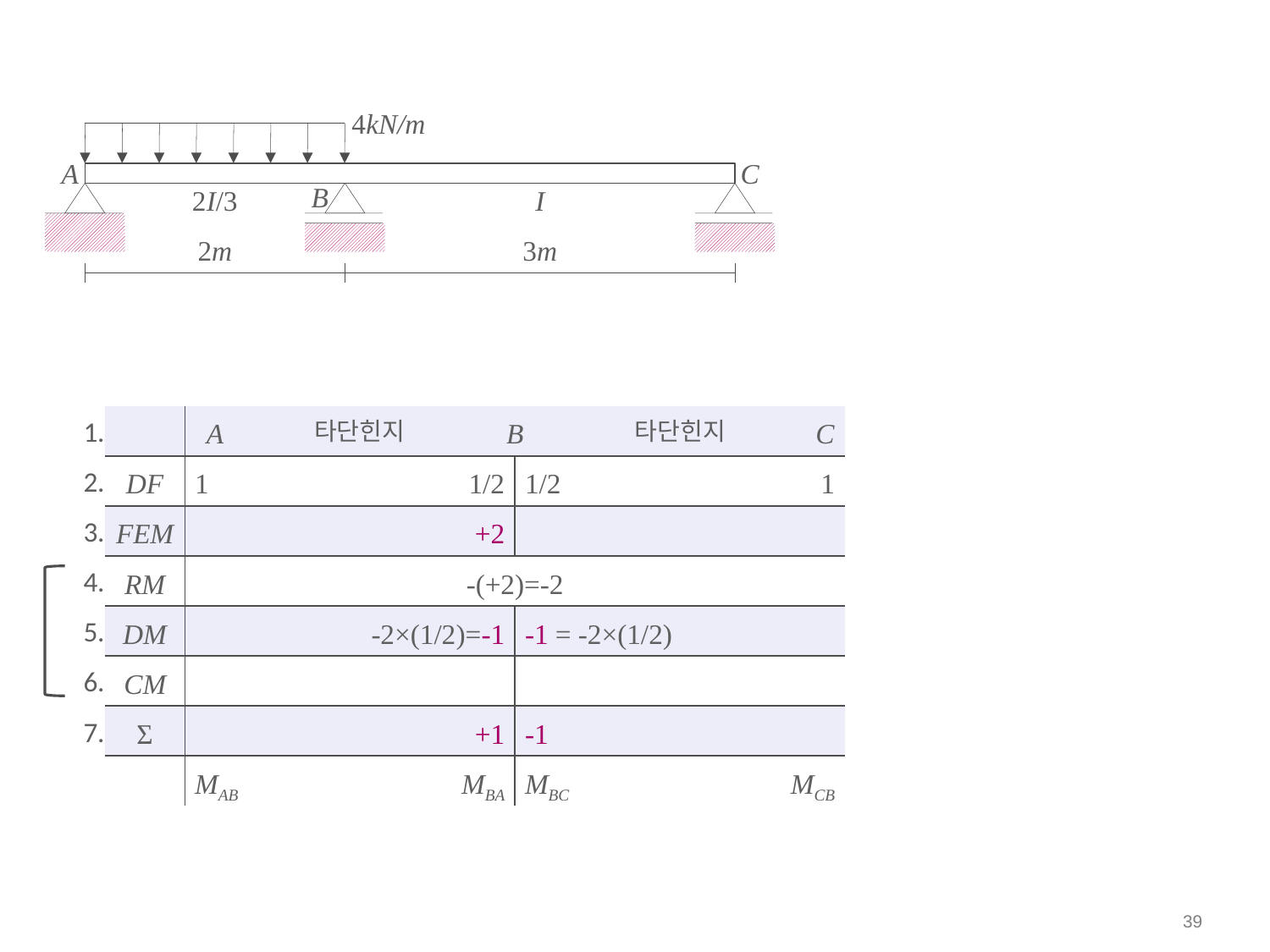

4kN/m
A
C

B

2I/3

I

2m
3m

1.
A
타단힌지
B
타단힌지
C
2.
DF
1
1/2
1/2
1
3.
FEM

+2

4.
RM
-(+2)=-2
5.
DM
-2×(1/2)=-1
-1 = -2×(1/2)
6.
CM

7.
Ʃ

+1
-1

MAB
MBA
MBC
MCB